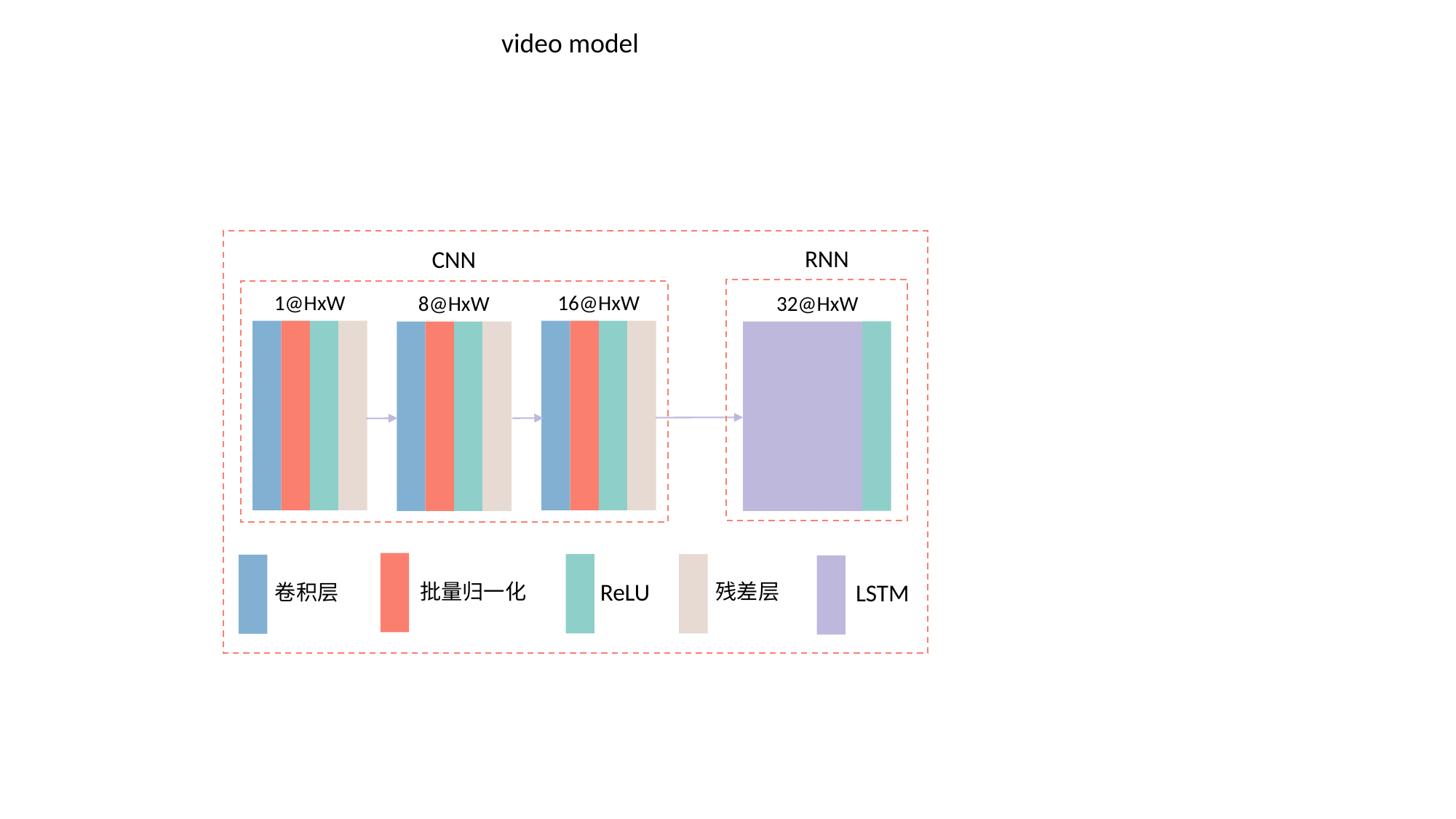

video model

RNN
CNN

1@HxW
16@HxW
8@HxW
32@HxW

ReLU
LSTM
批量归一化
残差层
卷积层